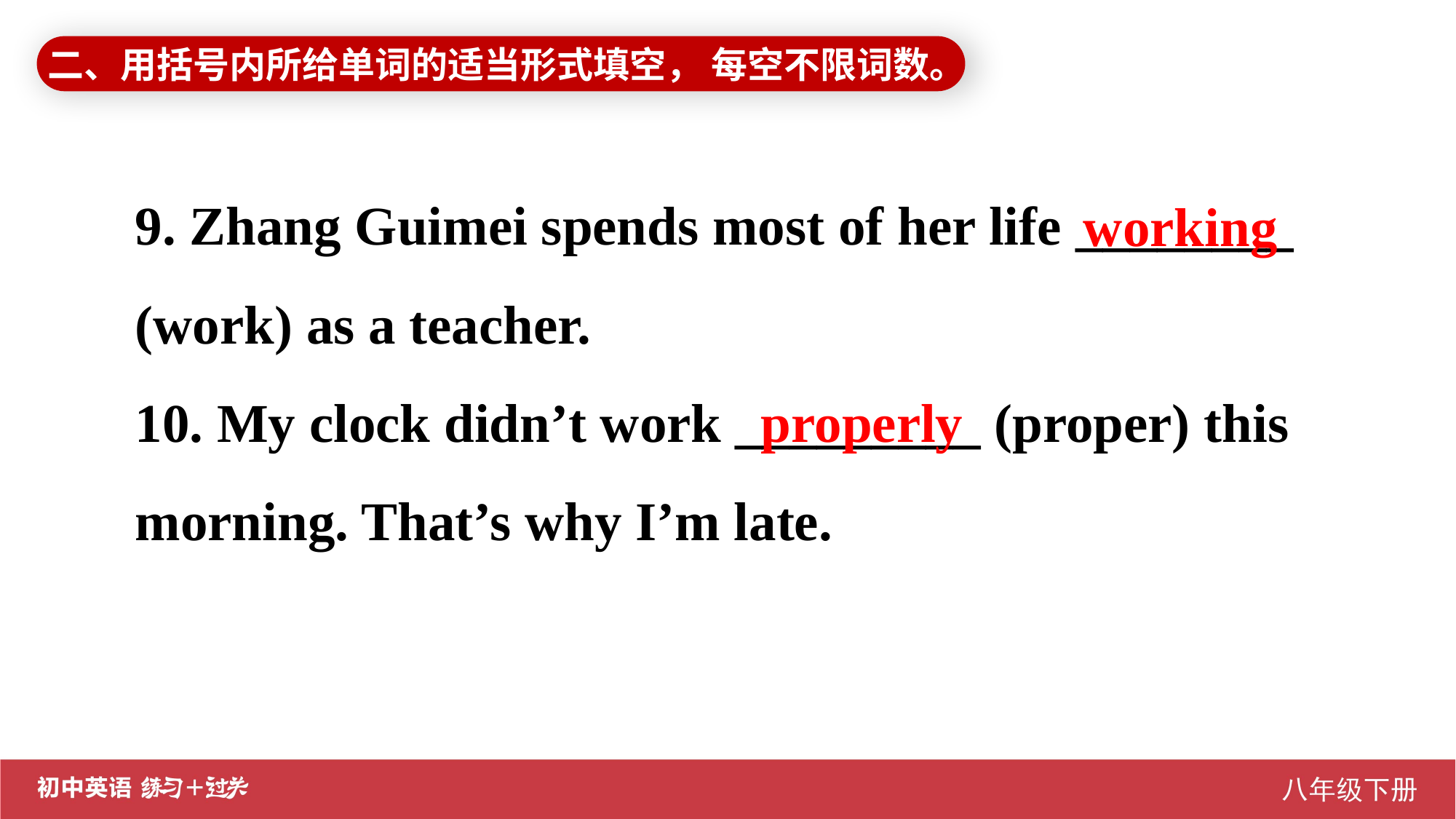

二、用括号内所给单词的适当形式填空， 每空不限词数。
9. Zhang Guimei spends most of her life ________ (work) as a teacher.
10. My clock didn’t work _________ (proper) this morning. That’s why I’m late.
working
properly